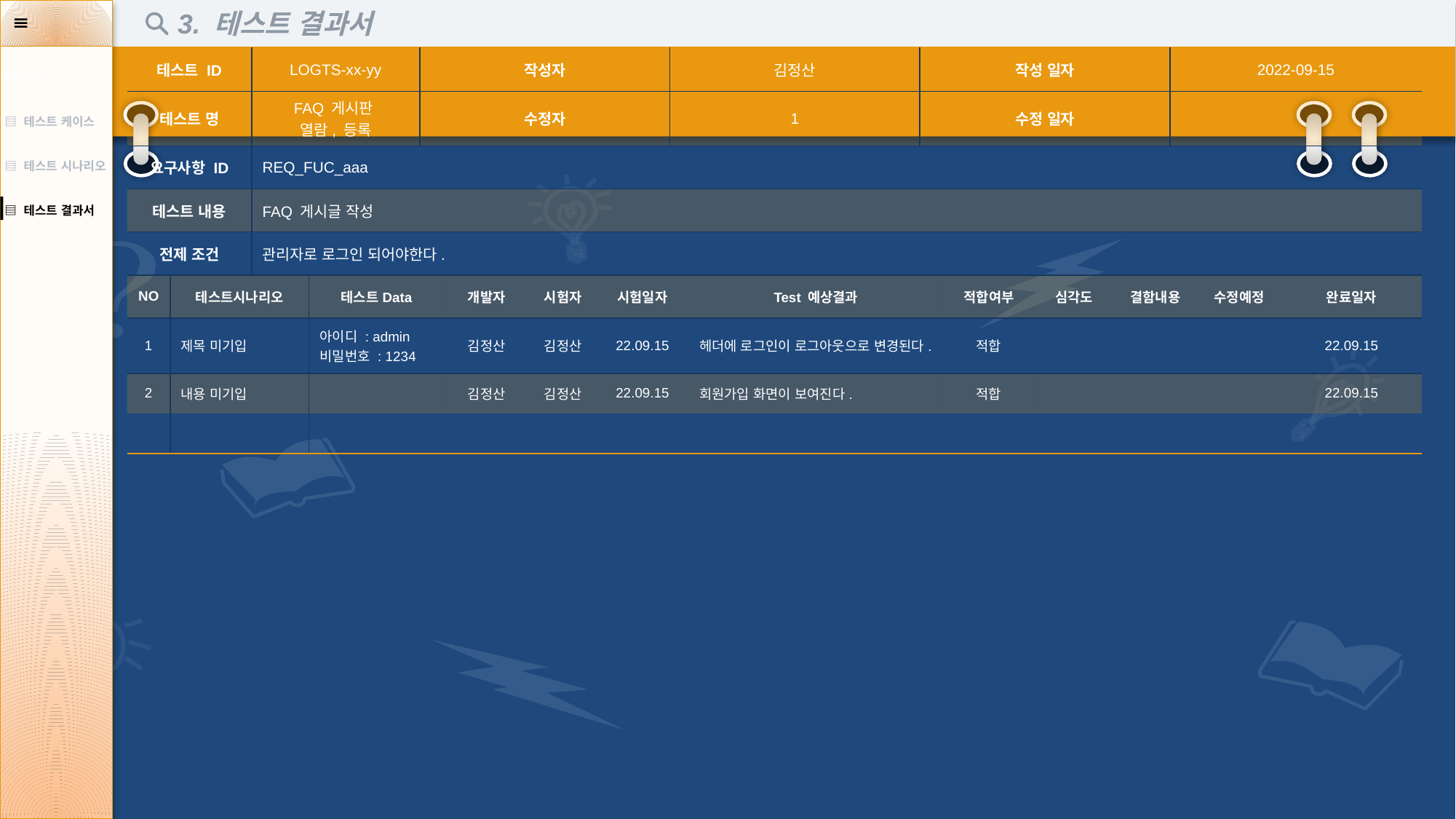

3. 테스트 결과서

| 테스트 ID |  | LOGTS-xx-yy |  | 작성자 |  |  |  | 김정산 |  | 작성 일자 |  |  |  | 2022-09-15 |  |  |
| --- | --- | --- | --- | --- | --- | --- | --- | --- | --- | --- | --- | --- | --- | --- | --- | --- |
| 테스트 명 |  | FAQ 게시판 열람, 등록 |  | 수정자 |  |  |  | 1 |  | 수정 일자 |  |  |  |  |  |  |
| 요구사항 ID |  | REQ\_FUC\_aaa |  |  |  |  |  |  |  |  |  |  |  |  |  |  |
| 테스트 내용 |  | FAQ 게시글 작성 |  |  |  |  |  |  |  |  |  |  |  |  |  |  |
| 전제 조건 |  | 관리자로 로그인 되어야한다. |  |  |  |  |  |  |  |  |  |  |  |  |  |  |
| NO | 테스트시나리오 | 테스트Data | 테스트Data | 시험자 | 개발자 | 시험자 | 시험일자 |  | Test 예상결과 |  | 적합여부 | 심각도 | 결함내용 |  | 수정예정 | 완료일자 |
| 1 | 제목 미기입 |  | 아이디 : admin 비밀번호 : 1234 |  | 김정산 | 김정산 | 22.09.15 |  | 헤더에 로그인이 로그아웃으로 변경된다. |  | 적합 |  |  |  |  | 22.09.15 |
| 2 | 내용 미기입 |  |  |  | 김정산 | 김정산 | 22.09.15 |  | 회원가입 화면이 보여진다. |  | 적합 |  |  |  |  | 22.09.15 |
|  |  |  |  |  |  |  |  |  |  |  |  |  |  |  |  |  |
| INDEX |
| --- |
| ▤ 테스트 케이스 |
| ▤ 테스트 시나리오 |
| ▤ 테스트 결과서 |